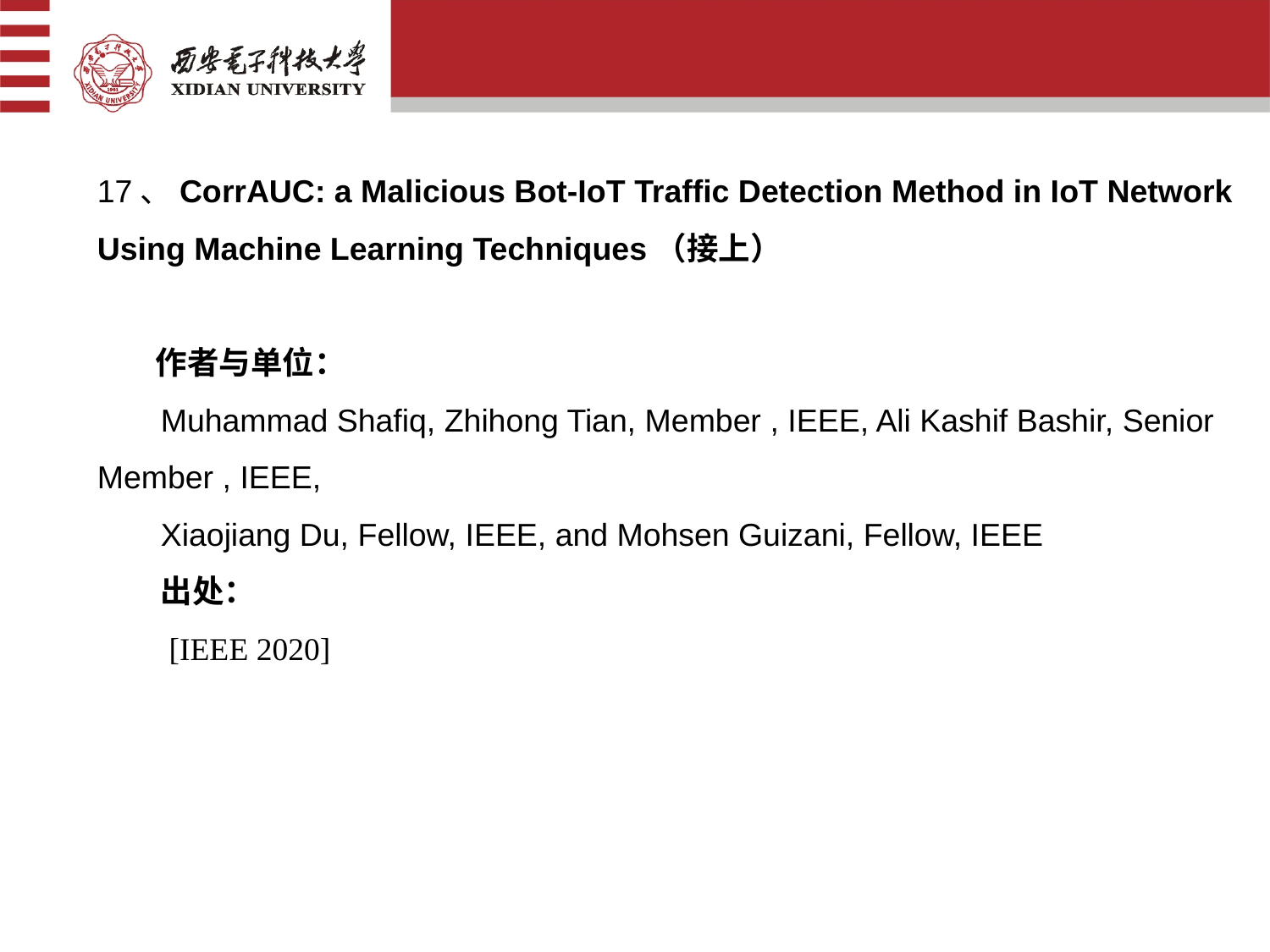

17、CorrAUC: a Malicious Bot-IoT Traffic Detection Method in IoT Network Using Machine Learning Techniques（接上）

       作者与单位：
Muhammad Shafiq, Zhihong Tian, Member , IEEE, Ali Kashif Bashir, Senior Member , IEEE,
Xiaojiang Du, Fellow, IEEE, and Mohsen Guizani, Fellow, IEEE
出处：
 [IEEE 2020]